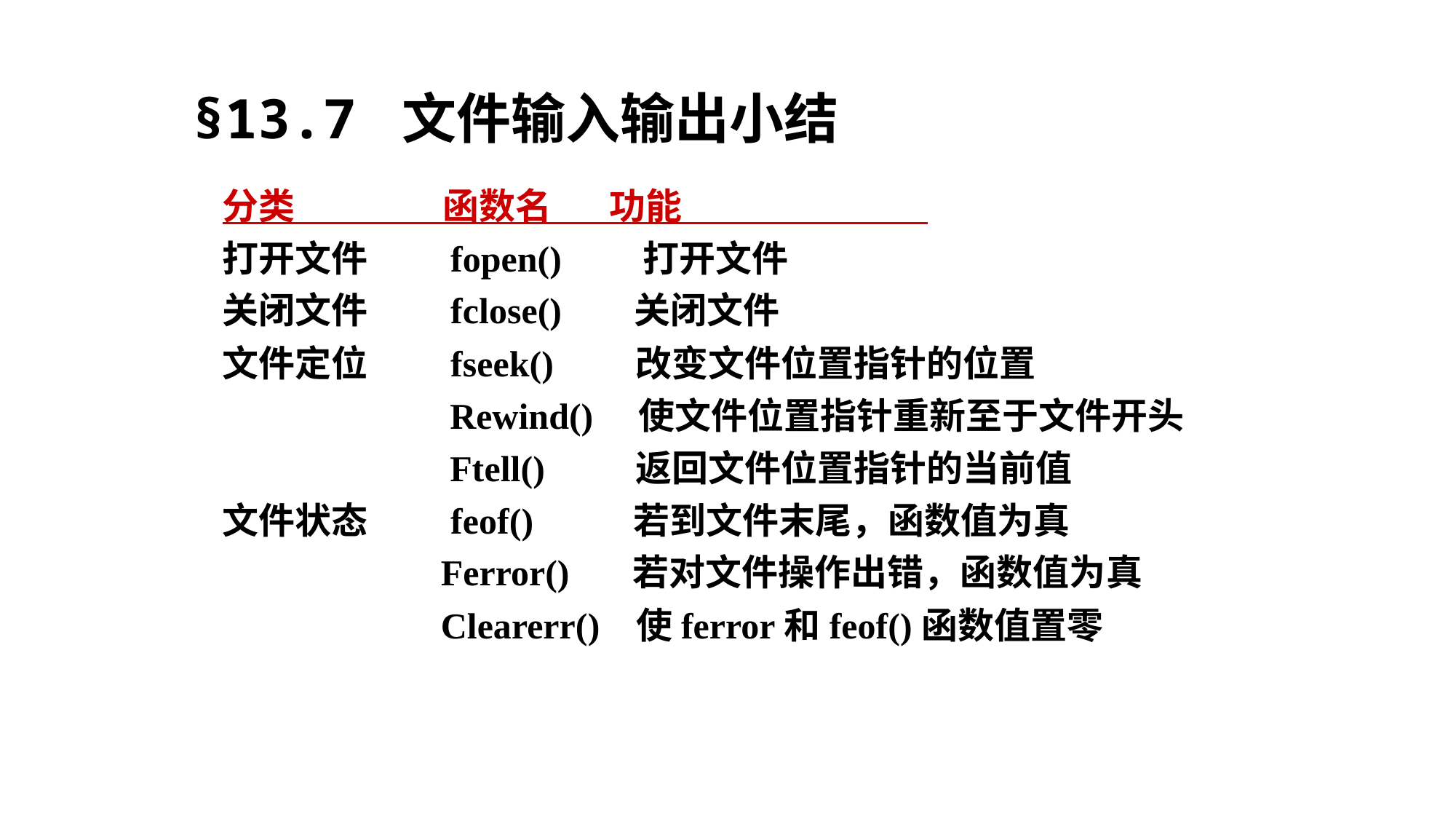

§13.7 文件输入输出小结
分类                  函数名       功能
打开文件         fopen()        打开文件
关闭文件         fclose()       关闭文件
文件定位         fseek()        改变文件位置指针的位置
                         Rewind()    使文件位置指针重新至于文件开头
                         Ftell()         返回文件位置指针的当前值
文件状态         feof()          若到文件末尾，函数值为真
                        Ferror()      若对文件操作出错，函数值为真
                        Clearerr()   使ferror和feof()函数值置零